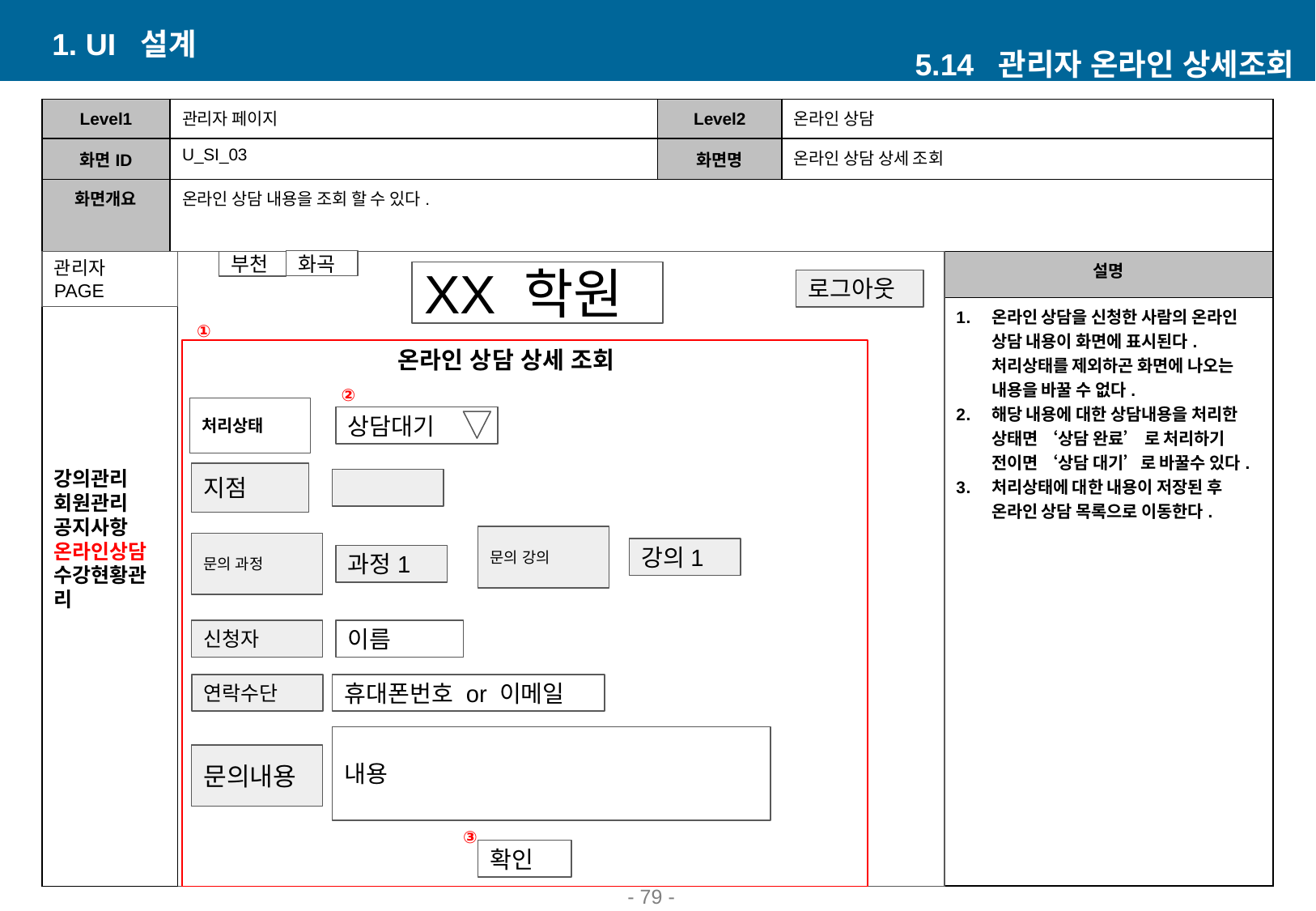

1. UI  설계
5.14  관리자 온라인 상세조회
| Level1 | 관리자 페이지 | Level2 | 온라인 상담 |  |
| --- | --- | --- | --- | --- |
| 화면ID | U\_SI\_03 | 화면명 | 온라인 상담 상세 조회 |  |
| 화면개요 | 온라인 상담 내용을 조회 할 수 있다. |  |  |  |
|  |  |  |  | 설명 |
|  |  |  |  | 온라인 상담을 신청한 사람의 온라인 상담 내용이 화면에 표시된다. 처리상태를 제외하곤 화면에 나오는 내용을 바꿀 수 없다. 해당 내용에 대한 상담내용을 처리한 상태면 ‘상담 완료’ 로 처리하기 전이면 ‘상담 대기’로 바꿀수 있다. 처리상태에 대한 내용이 저장된 후 온라인 상담 목록으로 이동한다. |
화곡
부천

강의관리
회원관리
공지사항
온라인상담
수강현황관리

관리자 PAGE

XX 학원
로그아웃
①
①
온라인 상담 상세 조회

②
처리상태
상담대기

지점

문의 강의
문의 과정
강의1
과정1
이름
신청자
연락수단
휴대폰번호 or 이메일
내용
문의내용
③
확인
- 79 -